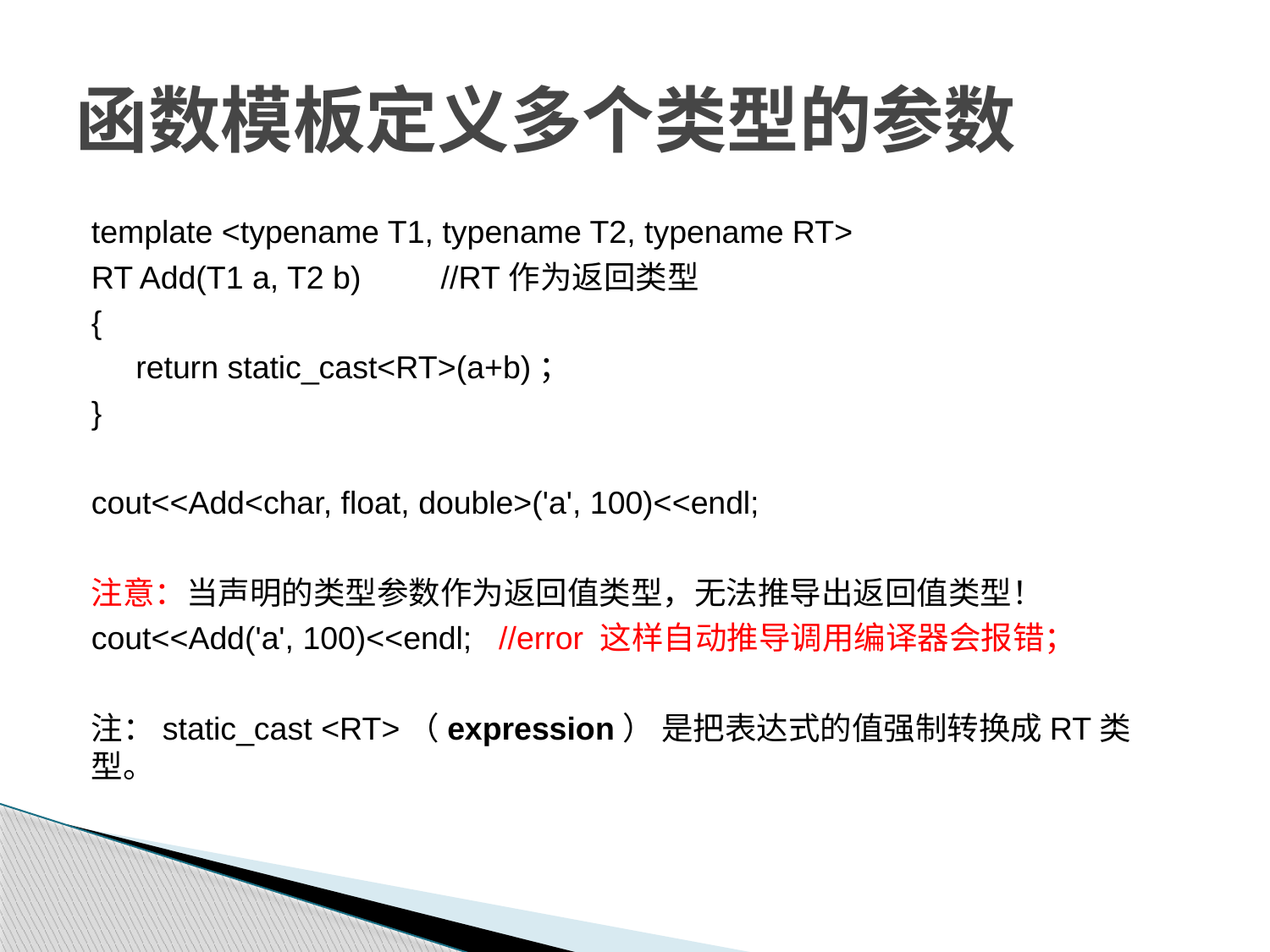

# 函数模板定义多个类型的参数
template <typename T1, typename T2, typename RT>
RT Add(T1 a, T2 b)         //RT作为返回类型
{
     return static_cast<RT>(a+b)；
}

cout<<Add<char, float, double>('a', 100)<<endl;

注意：当声明的类型参数作为返回值类型，无法推导出返回值类型！
cout<<Add('a', 100)<<endl;   //error 这样自动推导调用编译器会报错；

注：static_cast <RT>（expression） 是把表达式的值强制转换成RT类型。